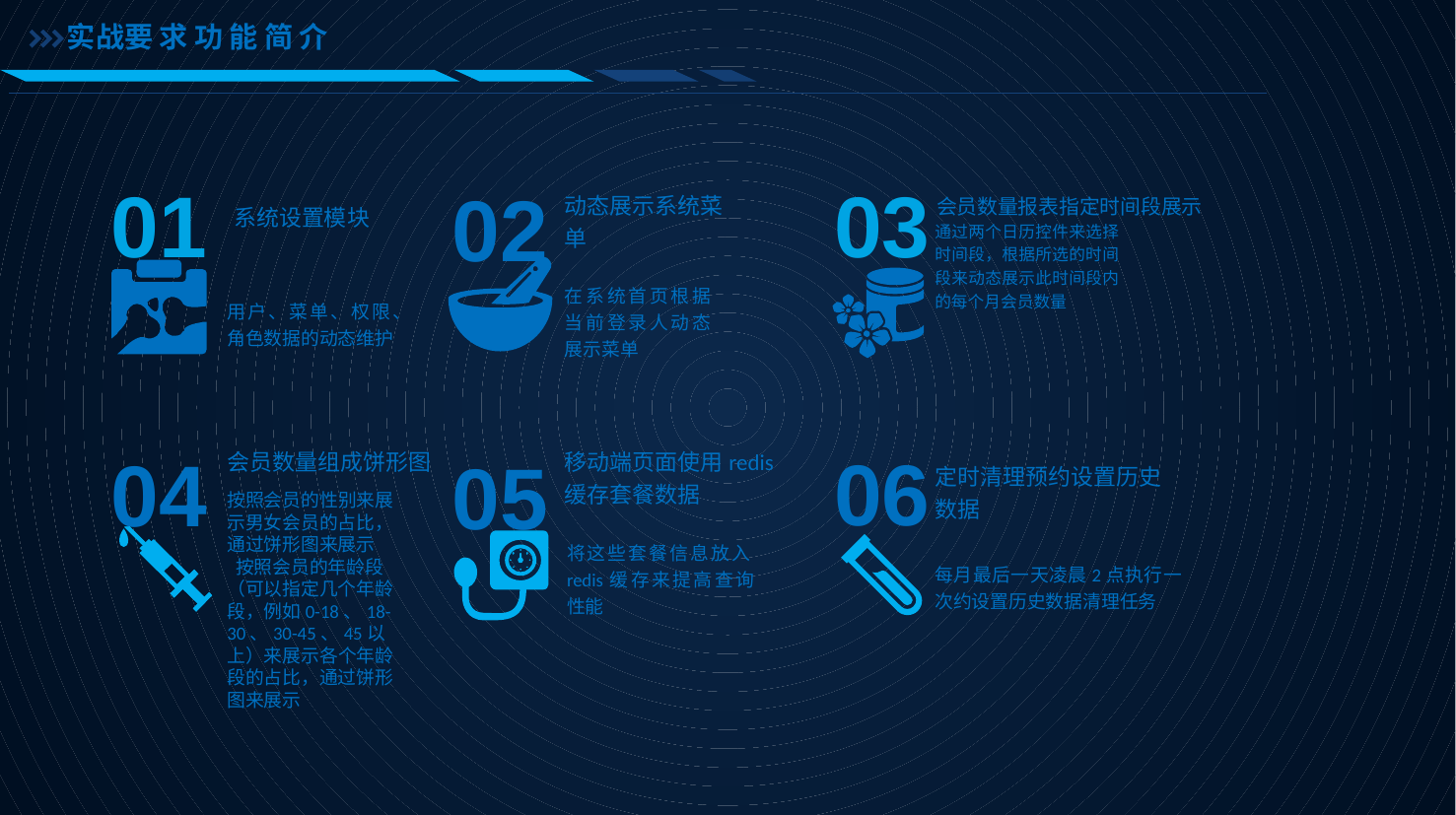

实战要求功能简介

03
01
02
动态展示系统菜单
在系统首页根据当前登录人动态展示菜单
会员数量报表指定时间段展示
通过两个日历控件来选择时间段，根据所选的时间段来动态展示此时间段内的每个月会员数量
系统设置模块
用户、菜单、权限、角色数据的动态维护

06
04
05
会员数量组成饼形图
按照会员的性别来展示男女会员的占比，通过饼形图来展示
​ 按照会员的年龄段（可以指定几个年龄段，例如0-18、18-30、30-45、45以上）来展示各个年龄段的占比，通过饼形图来展示
移动端页面使用redis缓存套餐数据
将这些套餐信息放入redis缓存来提高查询性能
定时清理预约设置历史数据
每月最后一天凌晨2点执行一次约设置历史数据清理任务